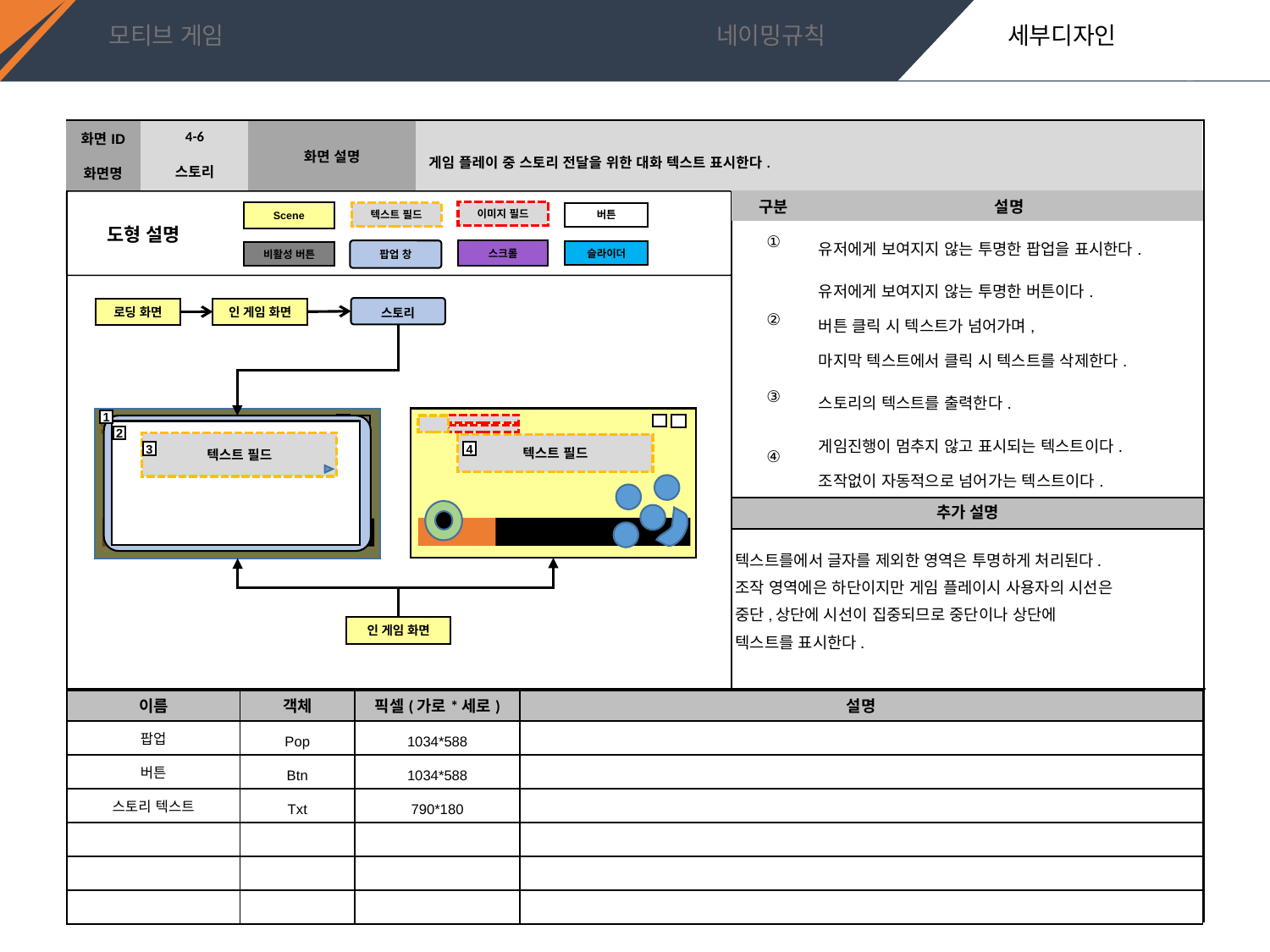

4-6
게임 플레이 중 스토리 전달을 위한 대화 텍스트 표시한다.
스토리
| 구분 | 설명 |
| --- | --- |
| ① | 유저에게 보여지지 않는 투명한 팝업을 표시한다. |
| ② | 유저에게 보여지지 않는 투명한 버튼이다. 버튼 클릭 시 텍스트가 넘어가며, 마지막 텍스트에서 클릭 시 텍스트를 삭제한다. |
| ③ | 스토리의 텍스트를 출력한다. |
| ④ | 게임진행이 멈추지 않고 표시되는 텍스트이다. 조작없이 자동적으로 넘어가는 텍스트이다. |
스토리
로딩 화면
인 게임 화면

텍스트 필드

1

2
텍스트 필드
3
4

스킬
| 추가 설명 |
| --- |
| 텍스트를에서 글자를 제외한 영역은 투명하게 처리된다. 조작 영역에은 하단이지만 게임 플레이시 사용자의 시선은 중단,상단에 시선이 집중되므로 중단이나 상단에 텍스트를 표시한다. |

점프
스킬

인 게임 화면
| 이름 | 객체 | 픽셀(가로\*세로) | 설명 |
| --- | --- | --- | --- |
| 팝업 | Pop | 1034\*588 |  |
| 버튼 | Btn | 1034\*588 |  |
| 스토리 텍스트 | Txt | 790\*180 |  |
|  |  |  |  |
|  |  |  |  |
|  |  |  |  |